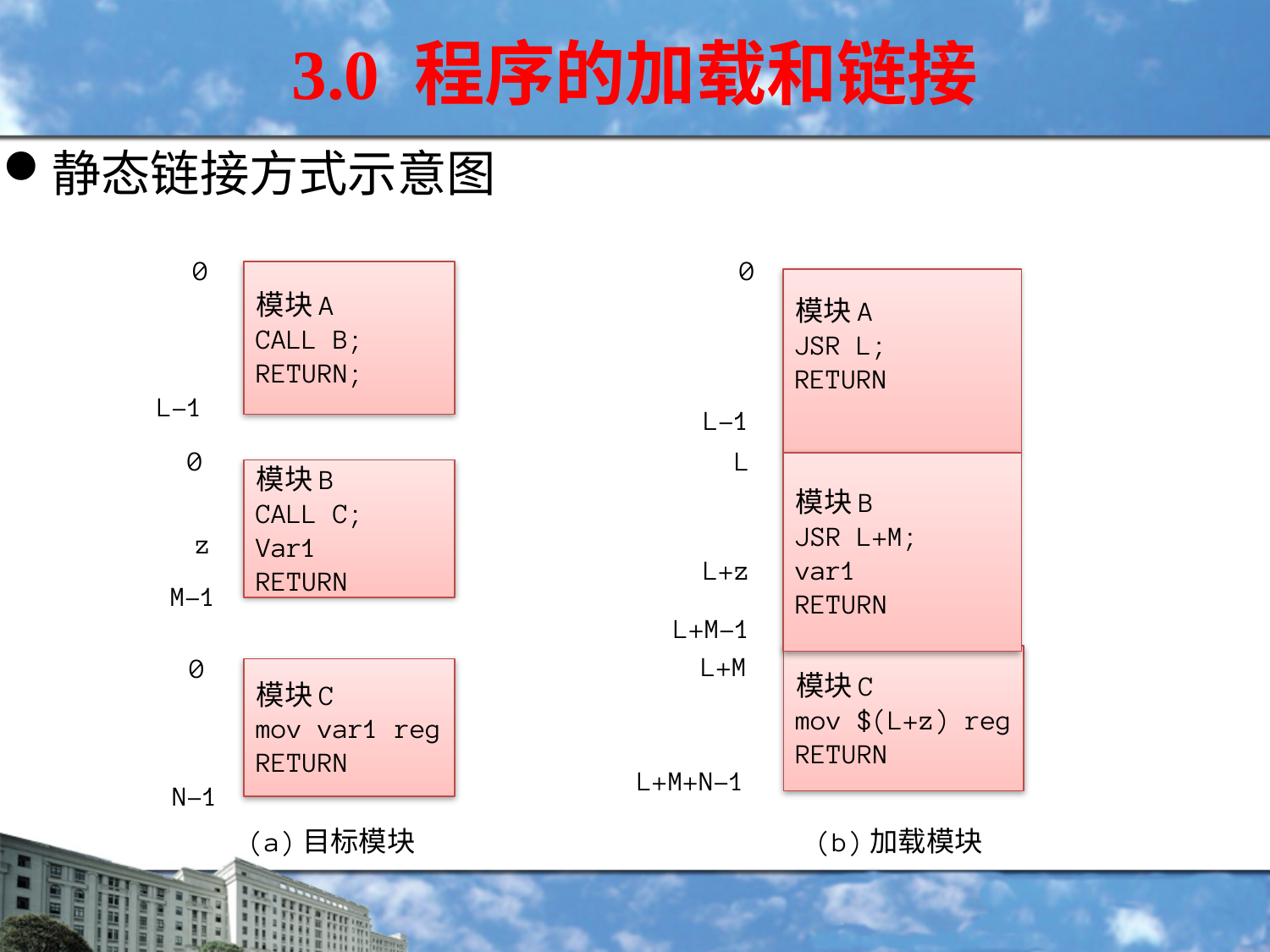

3.0 程序的加载和链接
静态链接方式示意图

0
模块A
CALL B;
RETURN;
L-1
0
模块B
CALL C;
Var1
RETURN
z
M-1
0
模块C
mov var1 reg
RETURN
N-1
(a)目标模块
0
模块A
JSR L;
RETURN

L-1
L
模块B
JSR L+M;
var1
RETURN
L+z
L+M-1
L+M
模块C
mov $(L+z) reg
RETURN
L+M+N-1
(b)加载模块